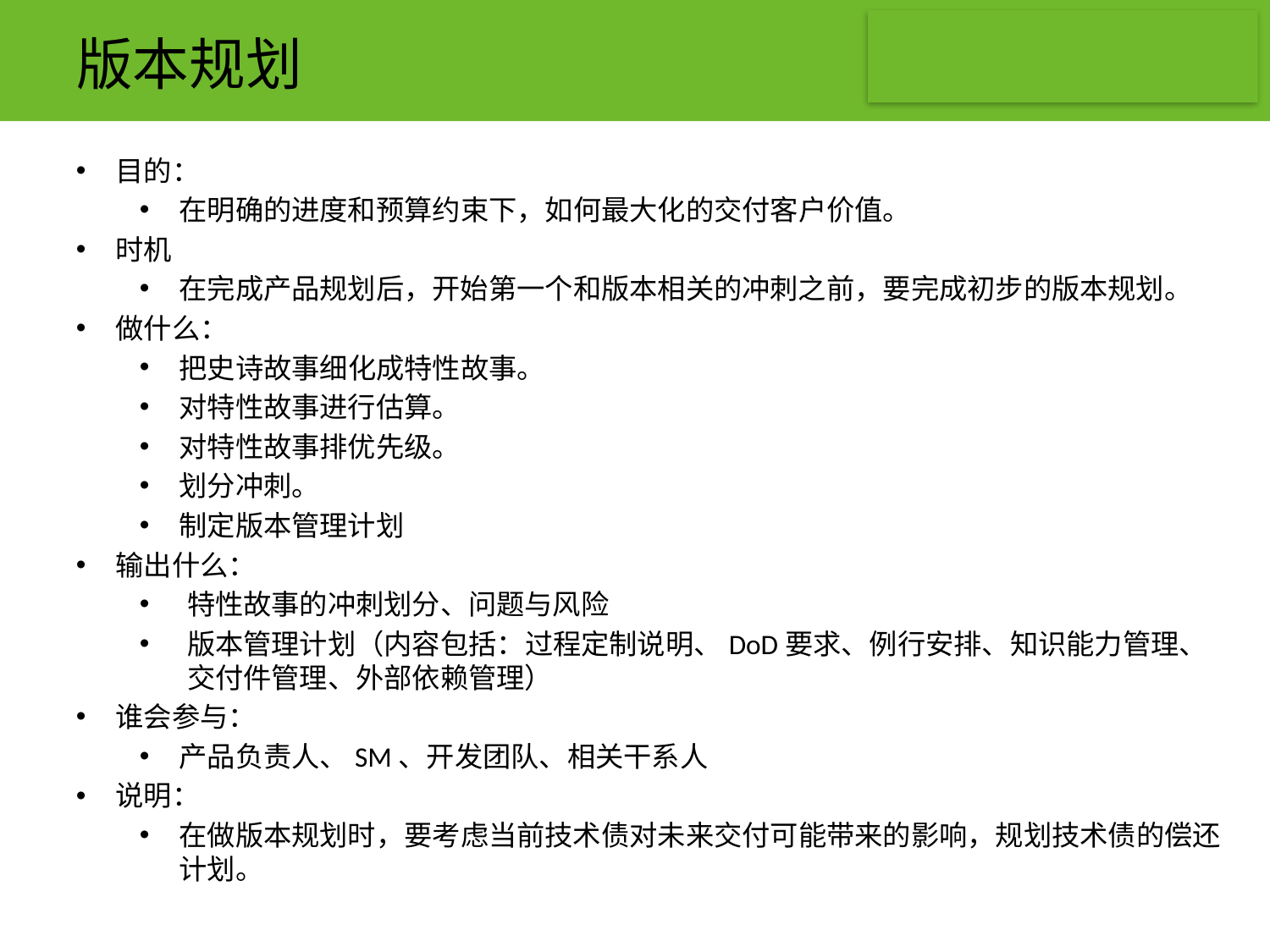

# 版本规划
目的：
在明确的进度和预算约束下，如何最大化的交付客户价值。
时机
在完成产品规划后，开始第一个和版本相关的冲刺之前，要完成初步的版本规划。
做什么：
把史诗故事细化成特性故事。
对特性故事进行估算。
对特性故事排优先级。
划分冲刺。
制定版本管理计划
输出什么：
特性故事的冲刺划分、问题与风险
版本管理计划（内容包括：过程定制说明、DoD要求、例行安排、知识能力管理、交付件管理、外部依赖管理）
谁会参与：
产品负责人、SM、开发团队、相关干系人
说明：
在做版本规划时，要考虑当前技术债对未来交付可能带来的影响，规划技术债的偿还计划。